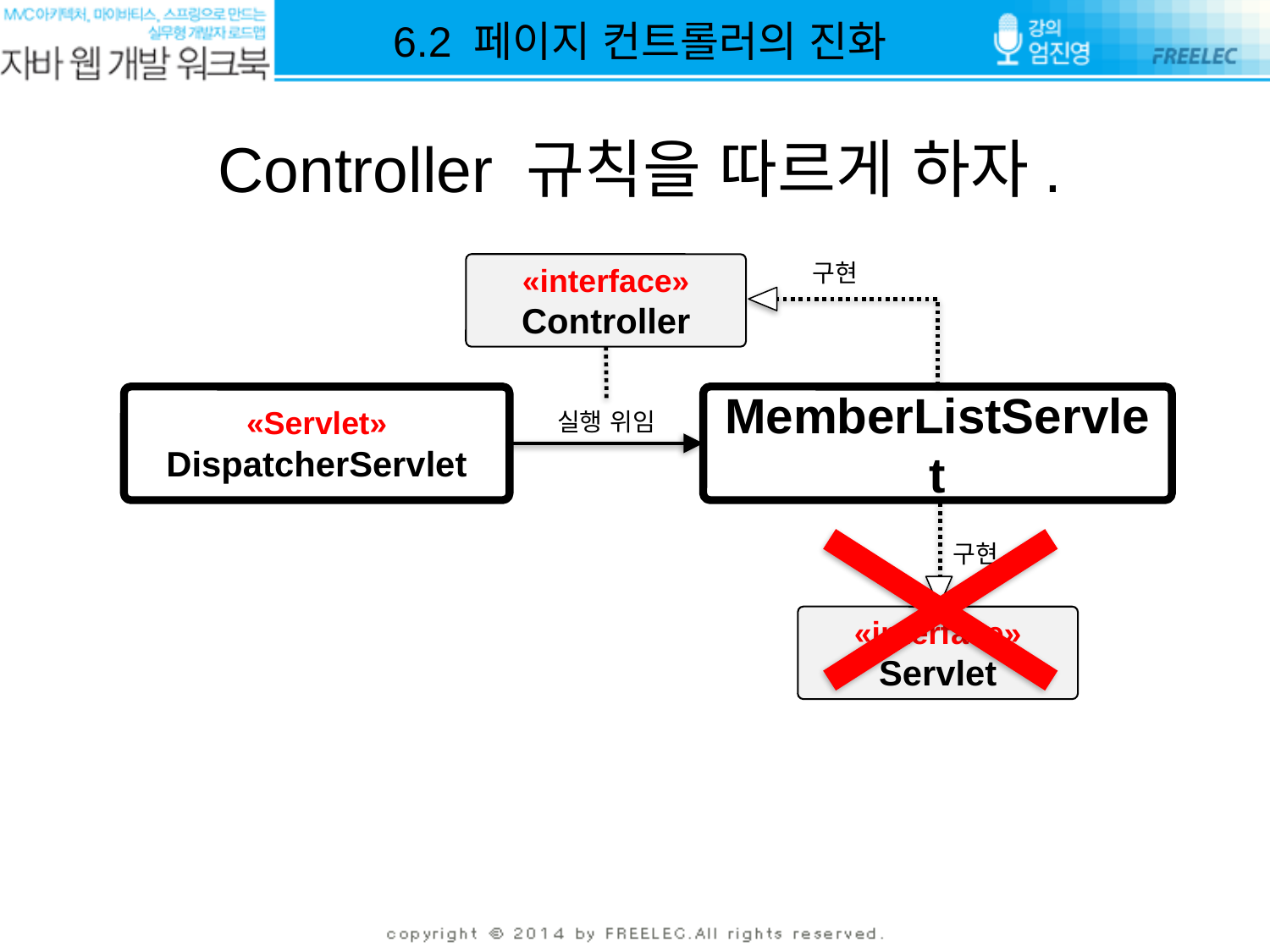

6.2 페이지 컨트롤러의 진화
Controller 규칙을 따르게 하자.
구현
«interface»
Controller

«Servlet»
DispatcherServlet

MemberListServlet

실행 위임

구현

«interface»
Servlet